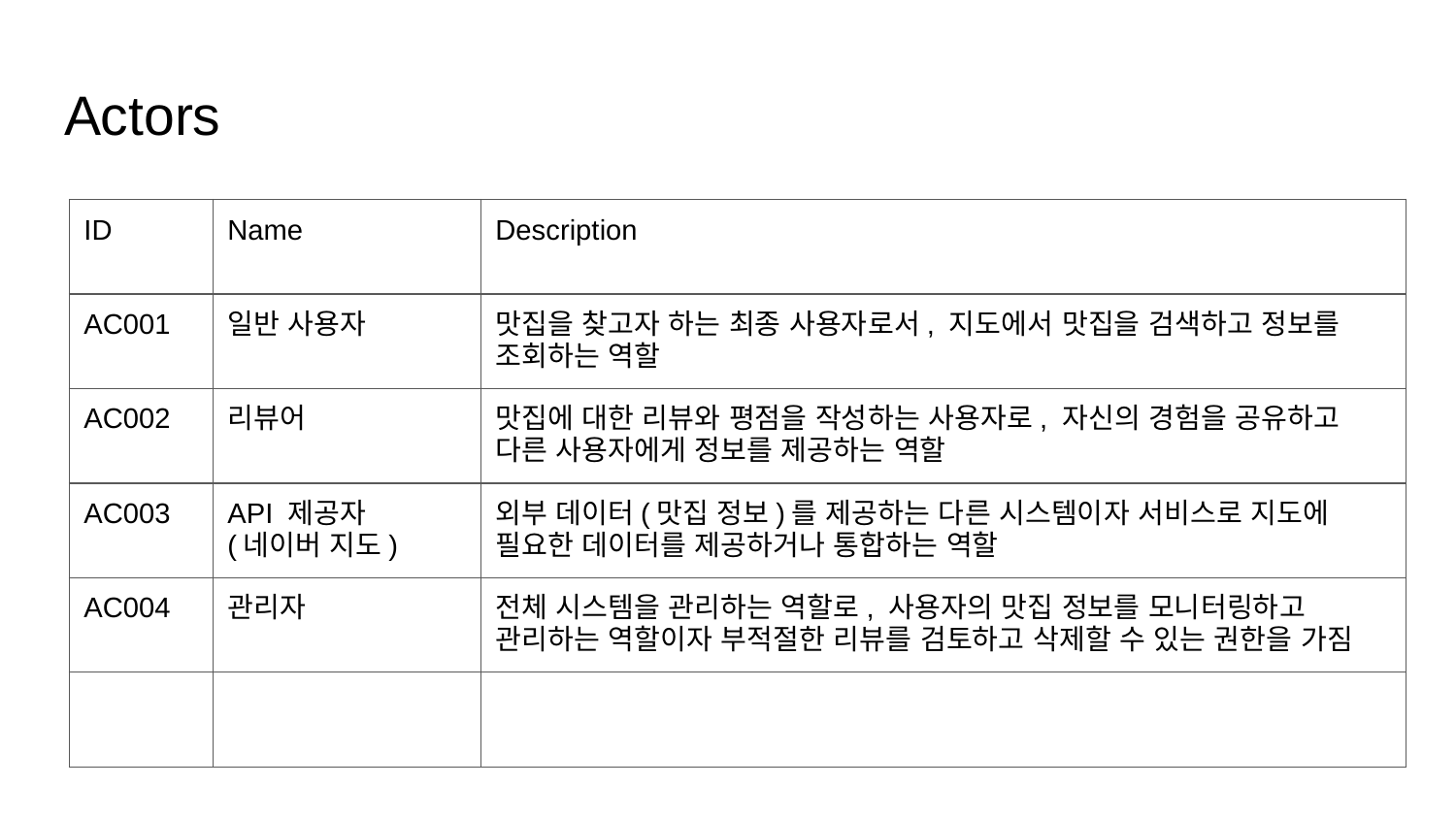

# Actors
| ID | Name | Description |
| --- | --- | --- |
| AC001 | 일반 사용자 | 맛집을 찾고자 하는 최종 사용자로서, 지도에서 맛집을 검색하고 정보를 조회하는 역할 |
| AC002 | 리뷰어 | 맛집에 대한 리뷰와 평점을 작성하는 사용자로, 자신의 경험을 공유하고 다른 사용자에게 정보를 제공하는 역할 |
| AC003 | API 제공자 (네이버 지도) | 외부 데이터(맛집 정보)를 제공하는 다른 시스템이자 서비스로 지도에 필요한 데이터를 제공하거나 통합하는 역할 |
| AC004 | 관리자 | 전체 시스템을 관리하는 역할로, 사용자의 맛집 정보를 모니터링하고 관리하는 역할이자 부적절한 리뷰를 검토하고 삭제할 수 있는 권한을 가짐 |
|  |  |  |